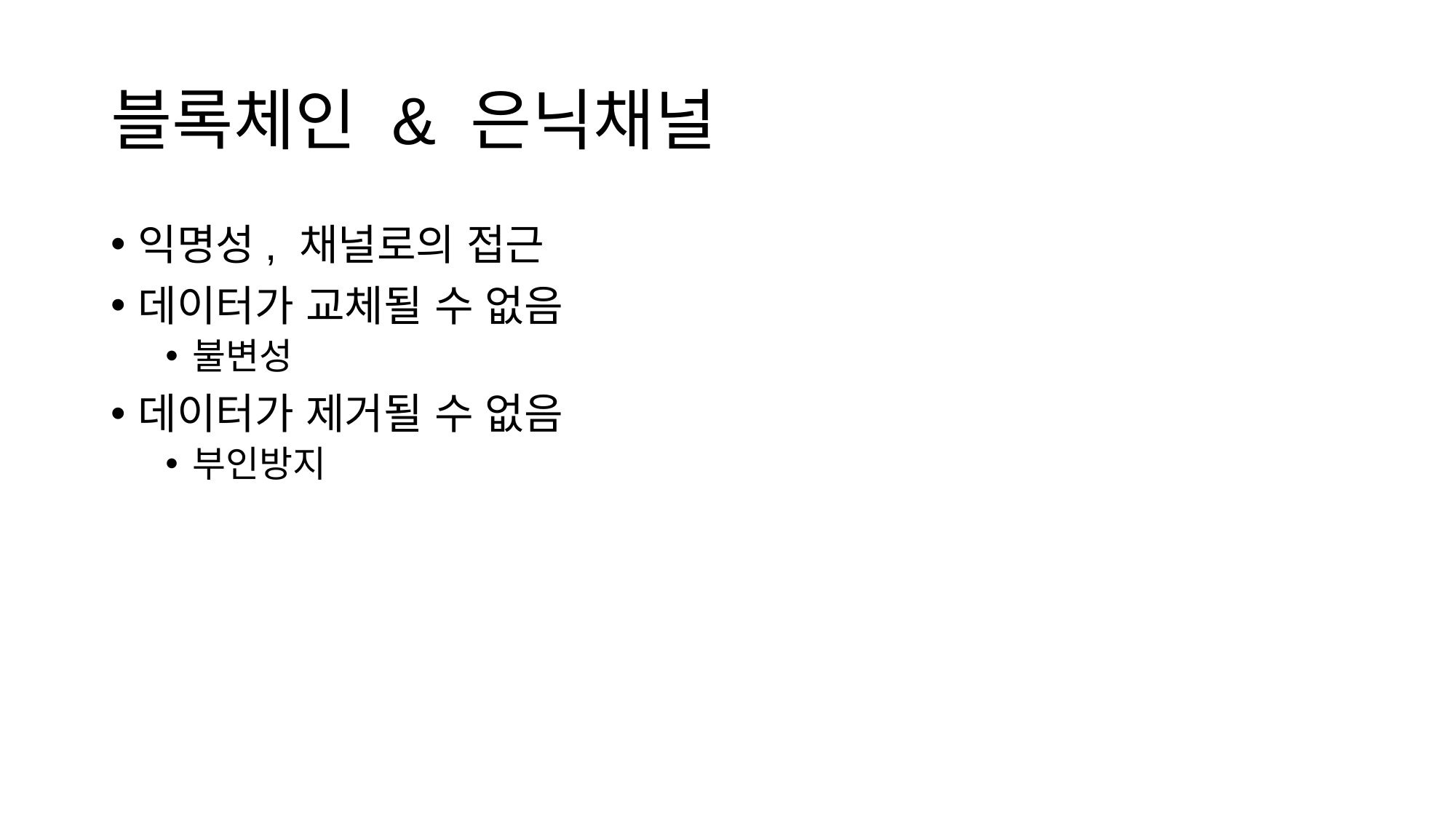

# 블록체인 & 은닉채널
익명성, 채널로의 접근
데이터가 교체될 수 없음
불변성
데이터가 제거될 수 없음
부인방지